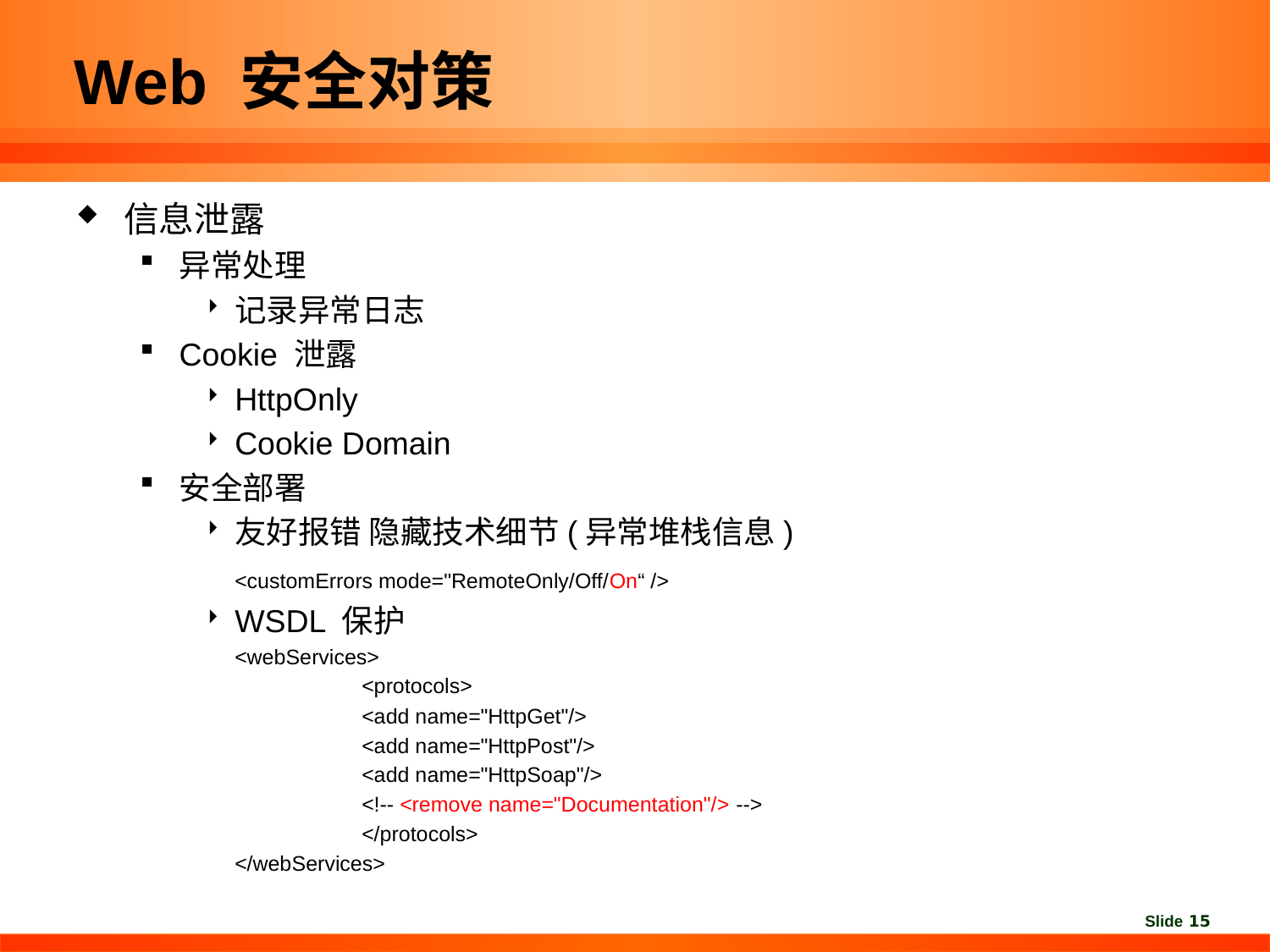

# Web 安全对策
信息泄露
异常处理
记录异常日志
Cookie 泄露
HttpOnly
Cookie Domain
安全部署
友好报错 隐藏技术细节(异常堆栈信息)
	<customErrors mode="RemoteOnly/Off/On“ />
WSDL 保护
	<webServices>
		<protocols>
		<add name="HttpGet"/>
		<add name="HttpPost"/>
		<add name="HttpSoap"/>
		<!-- <remove name="Documentation"/> -->
		</protocols>
	</webServices>